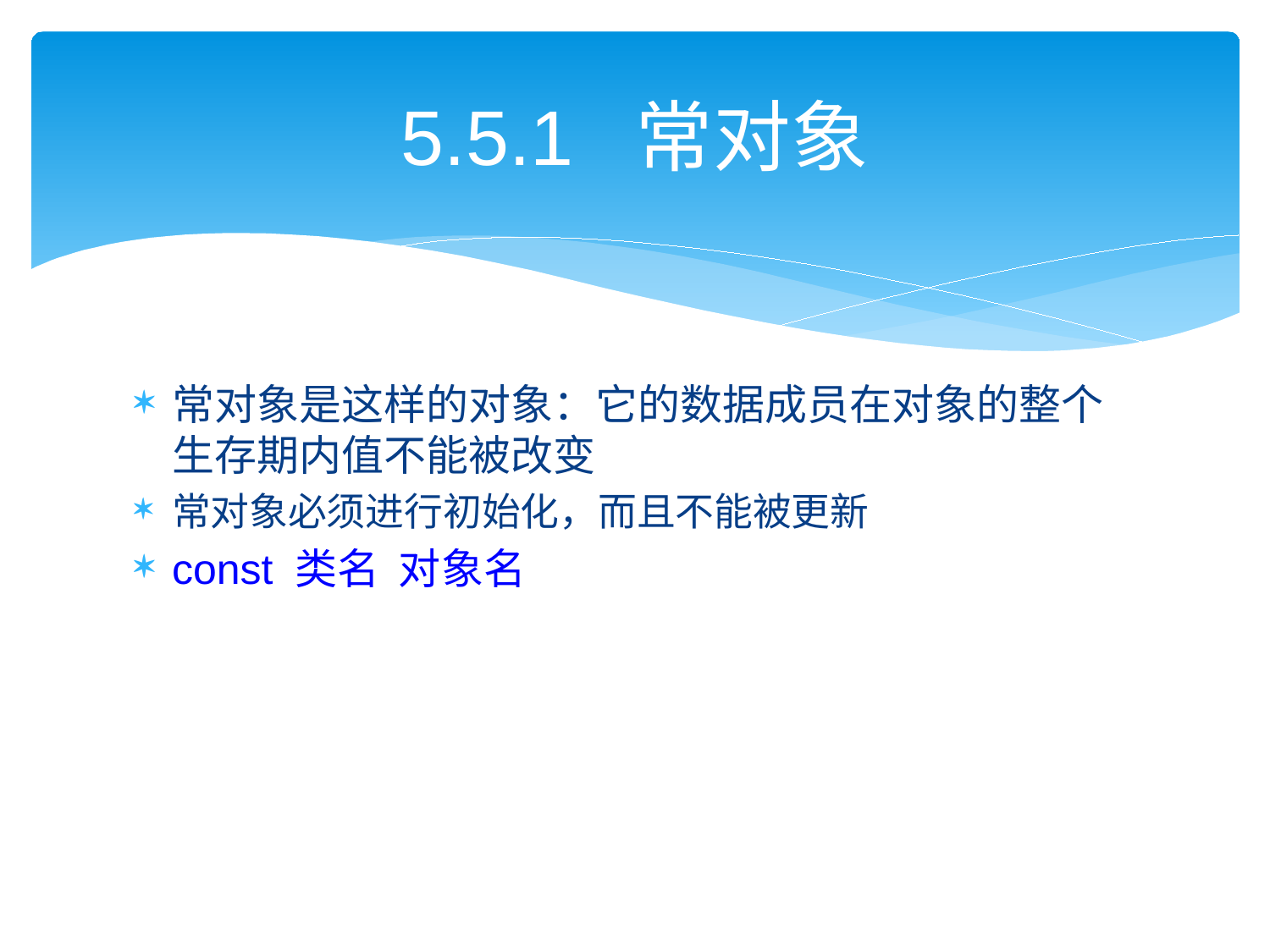

# 5.5.1  常对象
常对象是这样的对象：它的数据成员在对象的整个生存期内值不能被改变
常对象必须进行初始化，而且不能被更新
const 类名  对象名